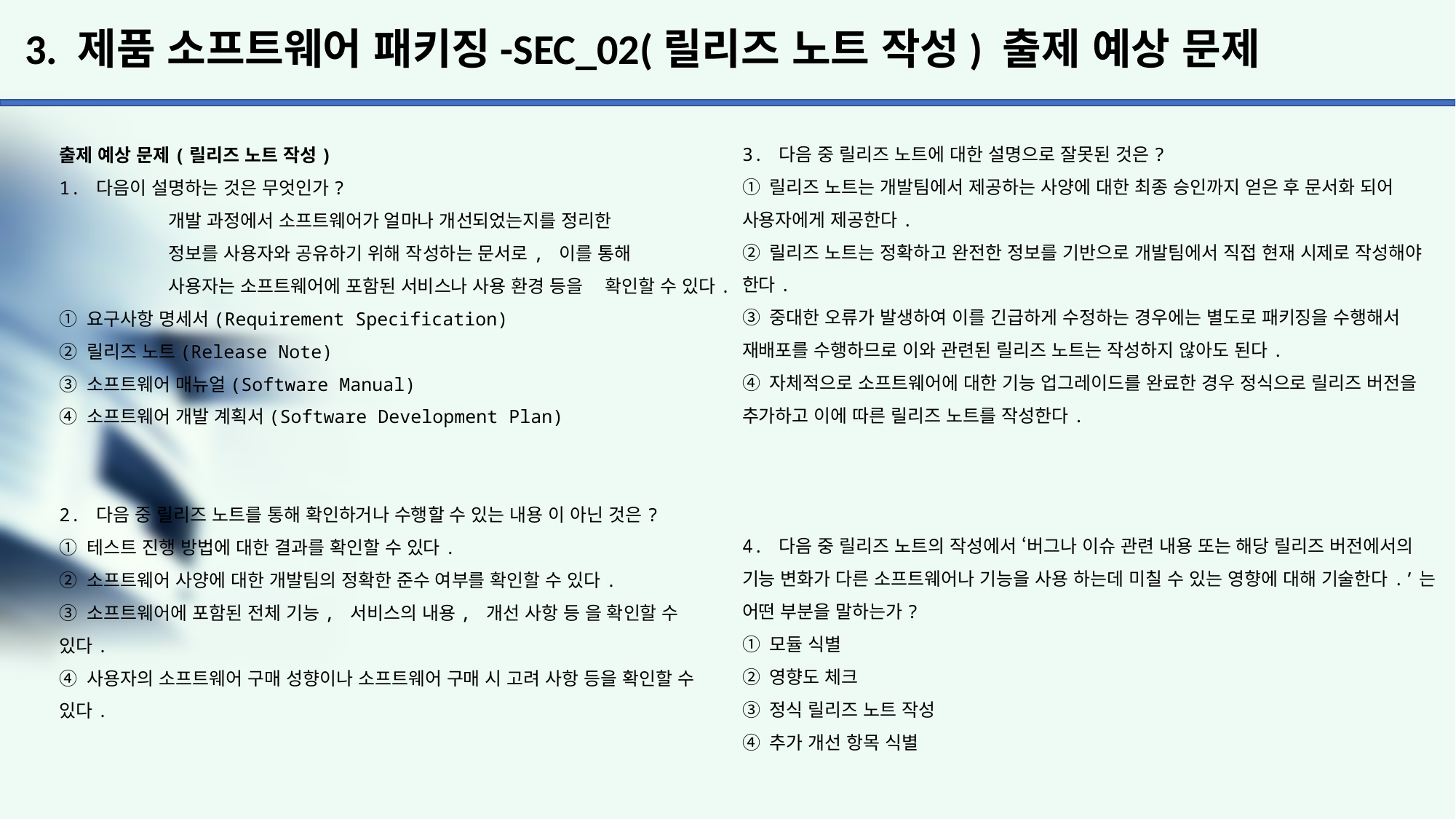

# 3. 제품 소프트웨어 패키징-SEC_02(릴리즈 노트 작성) 출제 예상 문제
3. 다음 중 릴리즈 노트에 대한 설명으로 잘못된 것은?
① 릴리즈 노트는 개발팀에서 제공하는 사양에 대한 최종 승인까지 얻은 후 문서화 되어 사용자에게 제공한다.
② 릴리즈 노트는 정확하고 완전한 정보를 기반으로 개발팀에서 직접 현재 시제로 작성해야 한다.
③ 중대한 오류가 발생하여 이를 긴급하게 수정하는 경우에는 별도로 패키징을 수행해서 재배포를 수행하므로 이와 관련된 릴리즈 노트는 작성하지 않아도 된다.
④ 자체적으로 소프트웨어에 대한 기능 업그레이드를 완료한 경우 정식으로 릴리즈 버전을 추가하고 이에 따른 릴리즈 노트를 작성한다.

4. 다음 중 릴리즈 노트의 작성에서 ‘버그나 이슈 관련 내용 또는 해당 릴리즈 버전에서의 기능 변화가 다른 소프트웨어나 기능을 사용 하는데 미칠 수 있는 영향에 대해 기술한다.’는 어떤 부분을 말하는가?
① 모듈 식별
② 영향도 체크
③ 정식 릴리즈 노트 작성
④ 추가 개선 항목 식별
출제 예상 문제(릴리즈 노트 작성)
1. 다음이 설명하는 것은 무엇인가?
	개발 과정에서 소프트웨어가 얼마나 개선되었는지를 정리한
	정보를 사용자와 공유하기 위해 작성하는 문서로, 이를 통해
	사용자는 소프트웨어에 포함된 서비스나 사용 환경 등을 	확인할 수 있다.
① 요구사항 명세서(Requirement Specification)
② 릴리즈 노트(Release Note)
③ 소프트웨어 매뉴얼(Software Manual)
④ 소프트웨어 개발 계획서(Software Development Plan)

2. 다음 중 릴리즈 노트를 통해 확인하거나 수행할 수 있는 내용 이 아닌 것은?
① 테스트 진행 방법에 대한 결과를 확인할 수 있다.
② 소프트웨어 사양에 대한 개발팀의 정확한 준수 여부를 확인할 수 있다.
③ 소프트웨어에 포함된 전체 기능, 서비스의 내용, 개선 사항 등 을 확인할 수 있다.
④ 사용자의 소프트웨어 구매 성향이나 소프트웨어 구매 시 고려 사항 등을 확인할 수 있다.